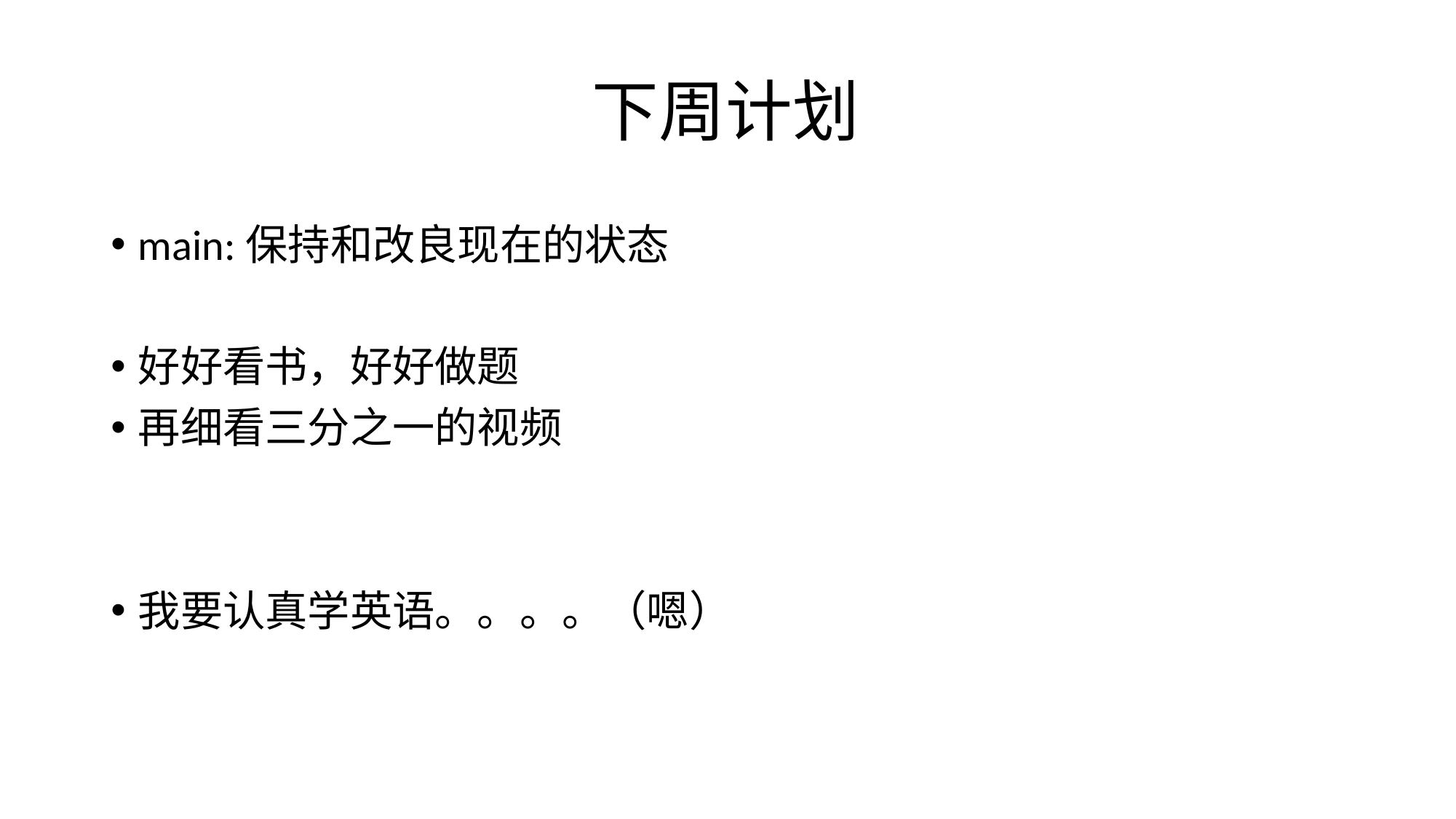

# 下周计划
main:保持和改良现在的状态

好好看书，好好做题
再细看三分之一的视频

我要认真学英语。。。。（嗯）